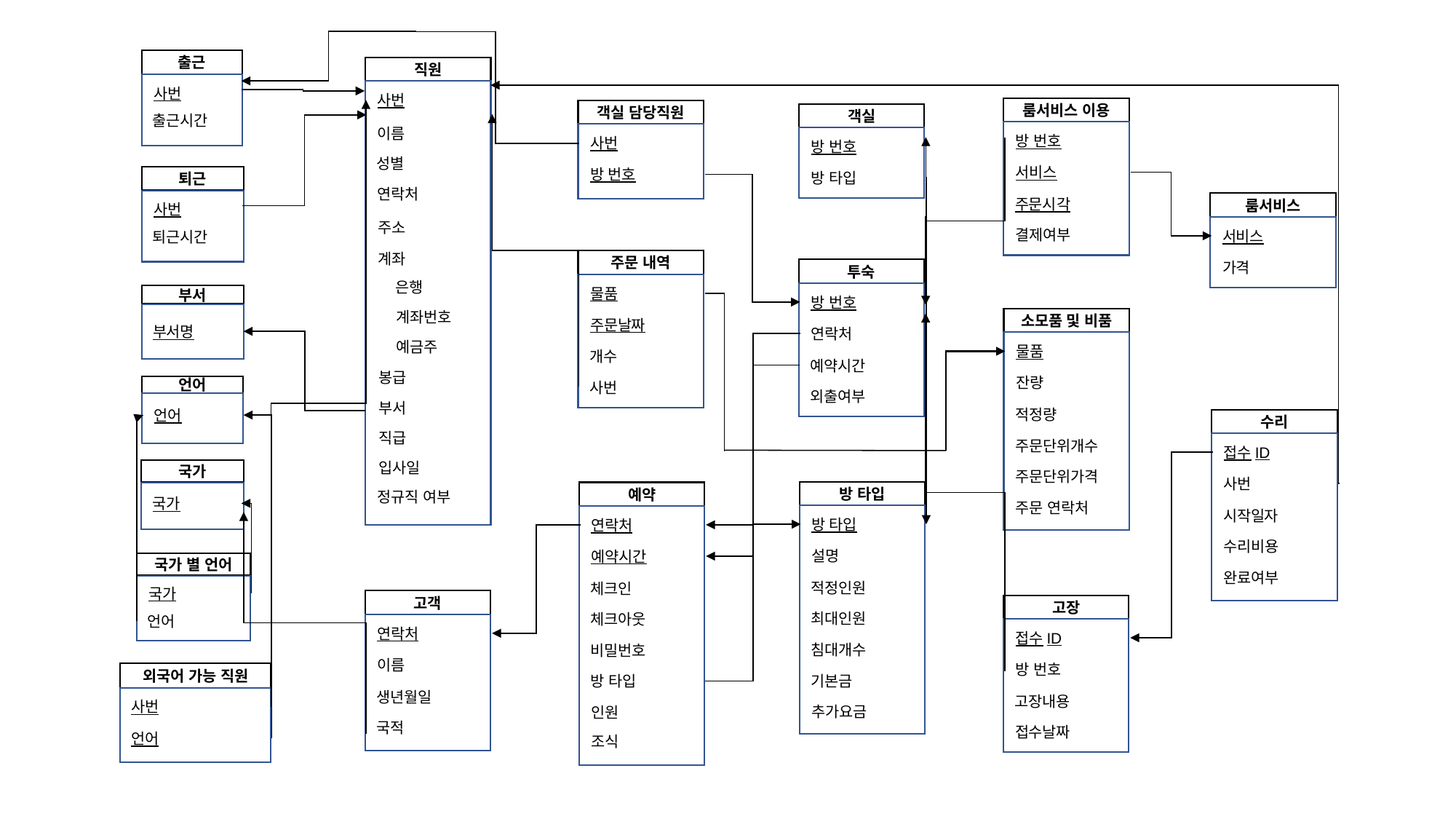

출근

사번
출근시간
직원

사번
이름
성별
연락처
주소
계좌
    은행
    계좌번호
    예금주
봉급
부서
직급
입사일
정규직 여부
룸서비스 이용

방 번호
서비스
주문시각
결제여부
객실 담당직원

사번
방 번호
객실

방 번호
방 타입
퇴근

사번
퇴근시간
룸서비스

서비스
가격
주문 내역

물품
주문날짜
개수
사번
투숙

방 번호
연락처
예약시간
외출여부
부서

부서명
소모품 및 비품

물품
잔량
적정량
주문단위개수
주문단위가격
주문 연락처
언어

언어
수리

접수ID
사번
시작일자
수리비용
완료여부
국가

국가
방 타입
예약

연락처
예약시간
체크인
체크아웃
비밀번호
방 타입
인원
조식

방 타입
설명
국가 별 언어

국가
언어
적정인원
고객

연락처
이름
생년월일
국적
고장

접수ID
방 번호
고장내용
접수날짜
최대인원
침대개수
외국어 가능 직원

사번
언어
기본금
추가요금